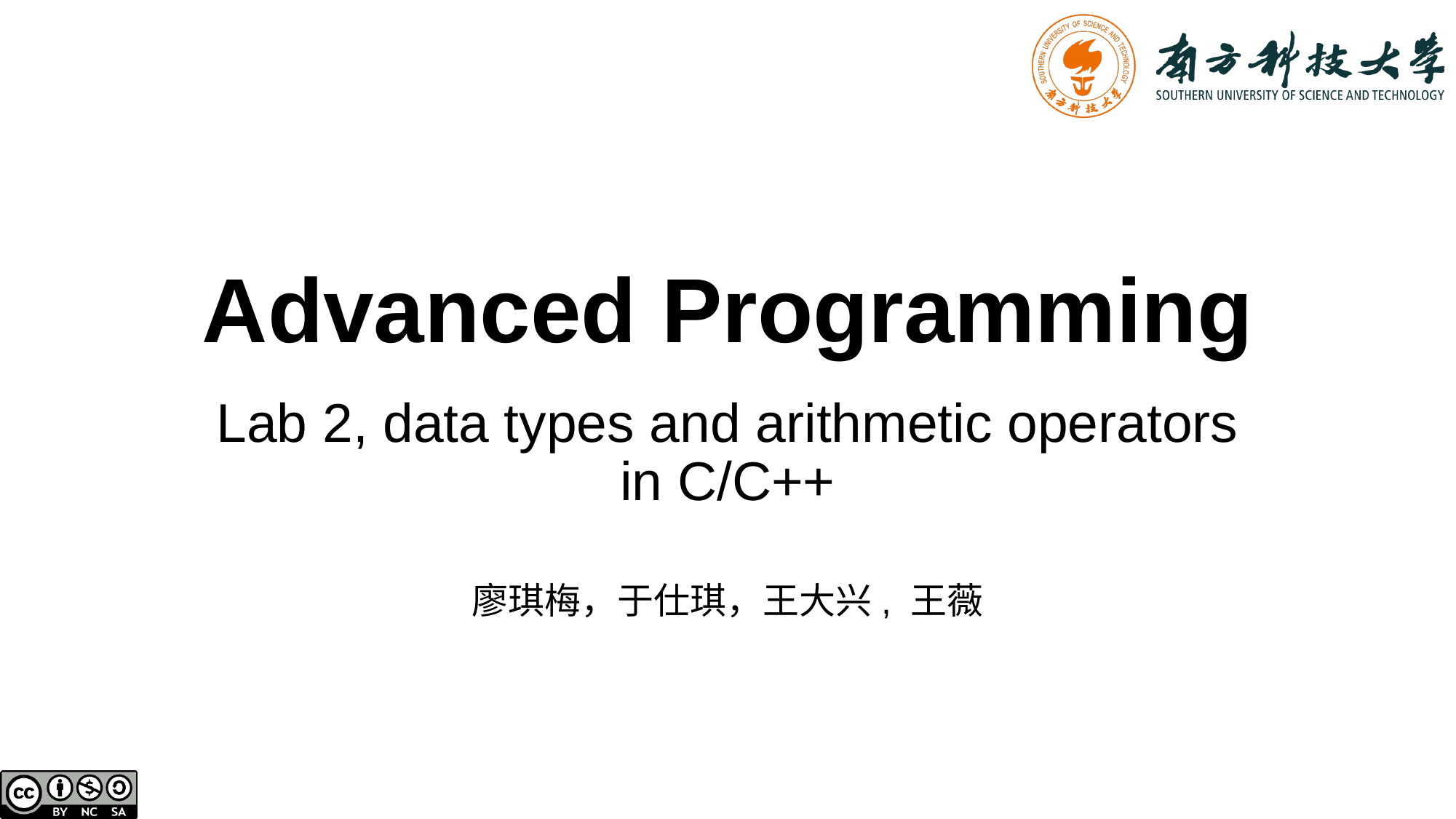

# Advanced Programming
Lab 2, data types and arithmetic operators in C/C++

廖琪梅，于仕琪，王大兴, 王薇